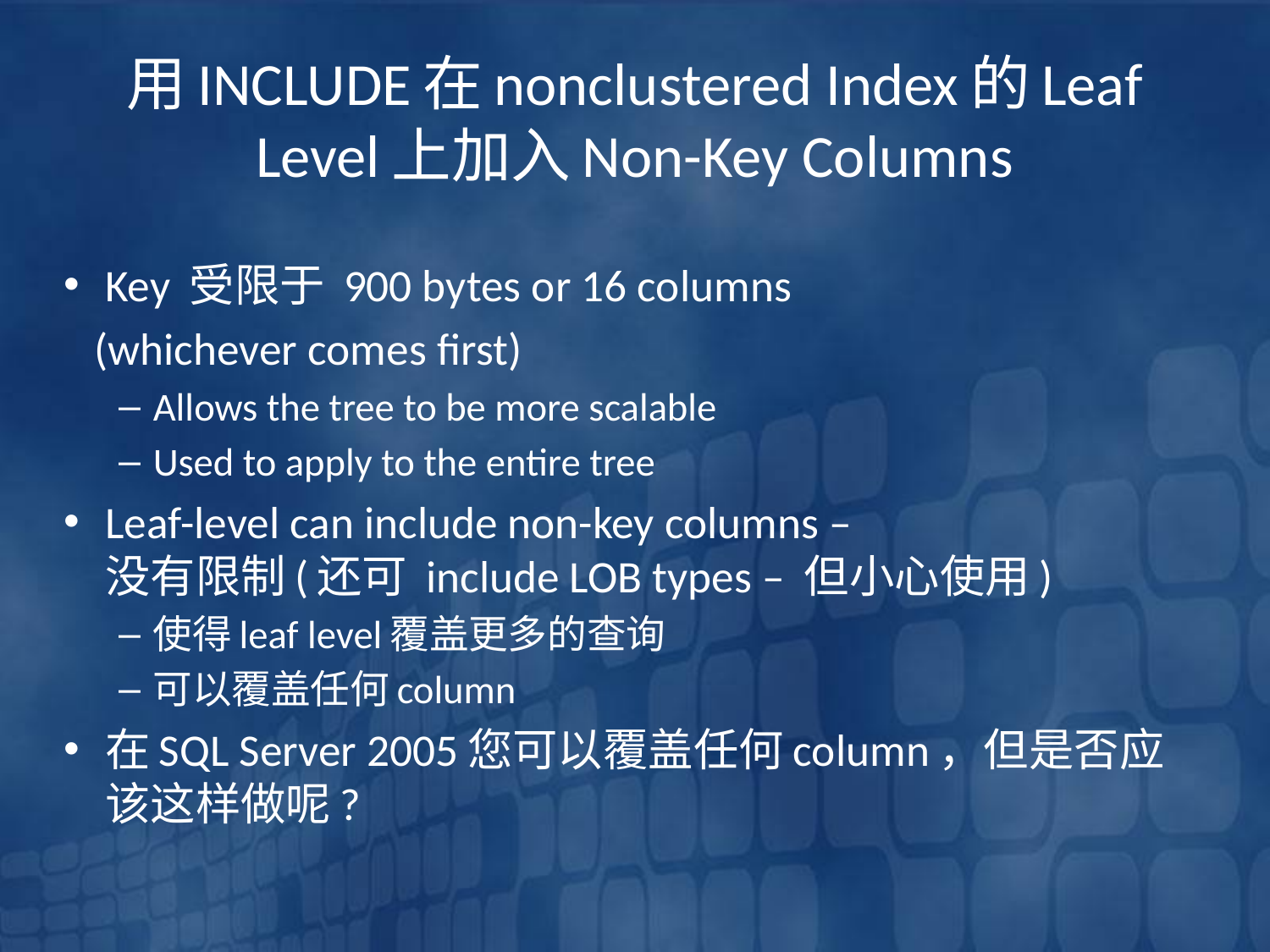

# 用INCLUDE在nonclustered Index的Leaf Level上加入Non-Key Columns

Key 受限于 900 bytes or 16 columns
   (whichever comes first)
Allows the tree to be more scalable
Used to apply to the entire tree
Leaf-level can include non-key columns –
没有限制(还可 include LOB types – 但小心使用)
使得leaf level覆盖更多的查询
可以覆盖任何column
在SQL Server 2005您可以覆盖任何column，但是否应该这样做呢?